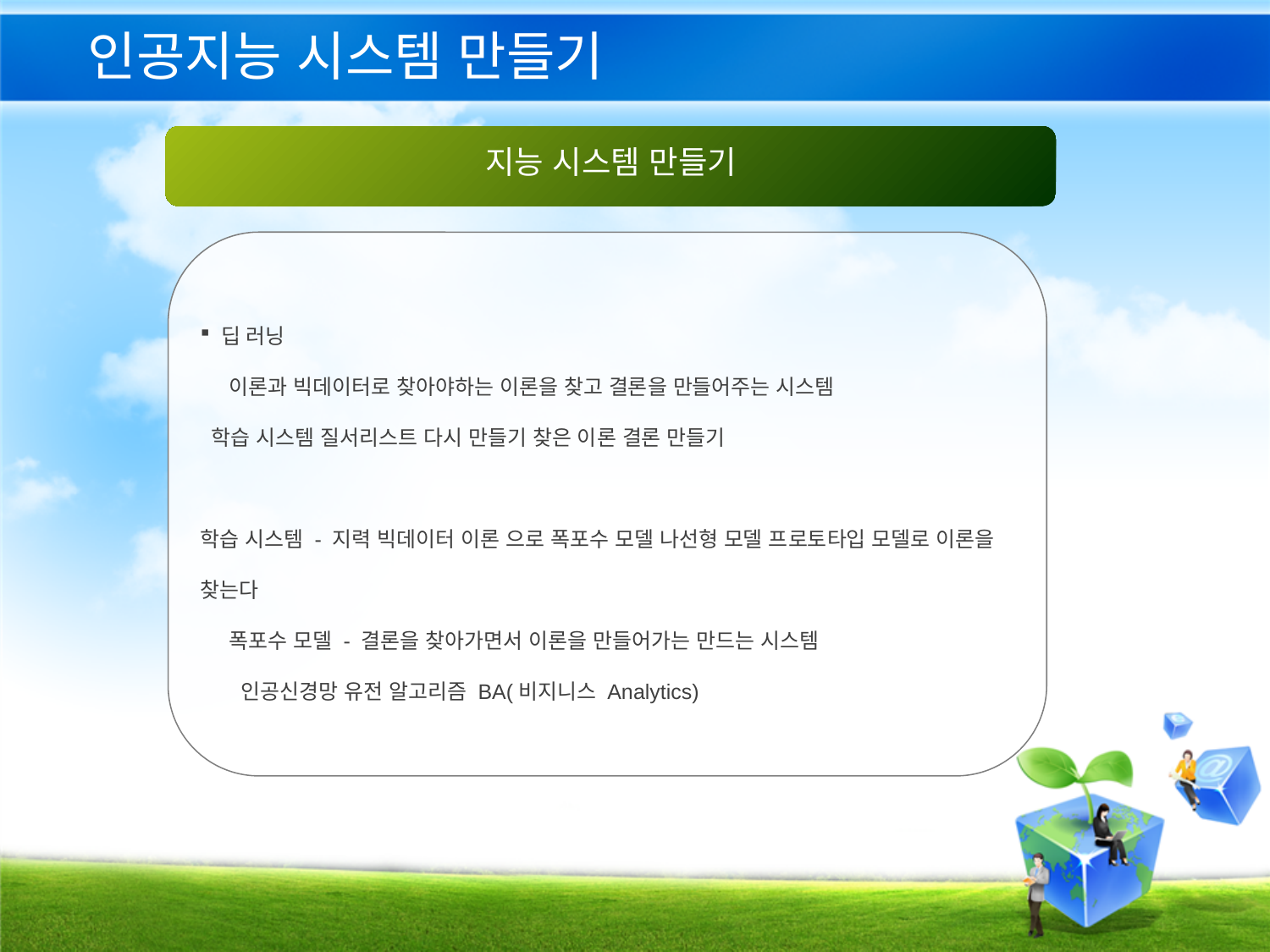

# 인공지능 시스템 만들기

지능 시스템 만들기

 딥 러닝
    이론과 빅데이터로 찾아야하는 이론을 찾고 결론을 만들어주는 시스템
 학습 시스템 질서리스트 다시 만들기 찾은 이론 결론 만들기

학습 시스템 - 지력 빅데이터 이론 으로 폭포수 모델 나선형 모델 프로토타입 모델로 이론을 찾는다
    폭포수 모델 - 결론을 찾아가면서 이론을 만들어가는 만드는 시스템
      인공신경망 유전 알고리즘 BA(비지니스 Analytics)